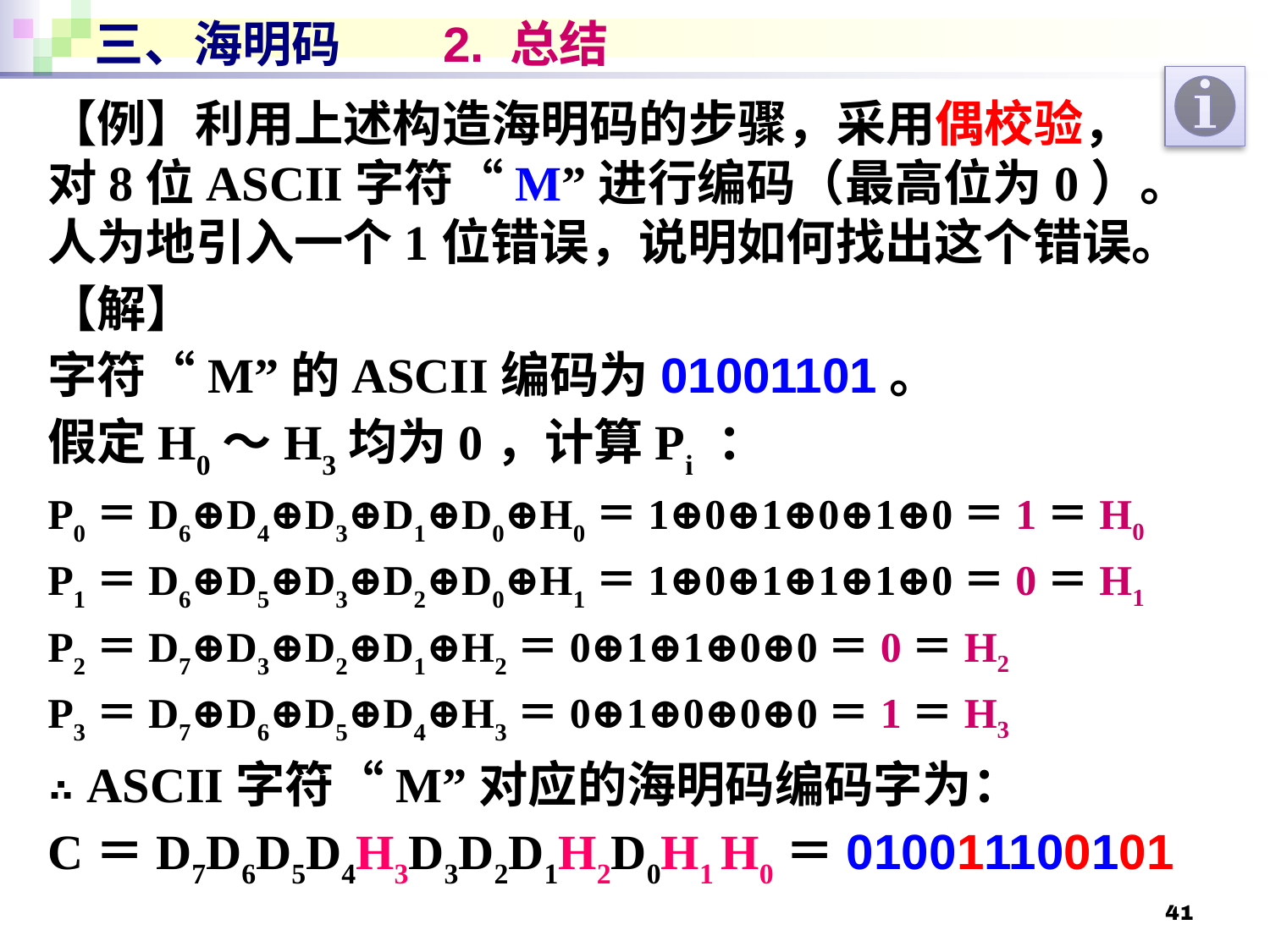

# 三、海明码        2. 总结

【例】利用上述构造海明码的步骤，采用偶校验，
对8位ASCII字符“M”进行编码（最高位为0）。
人为地引入一个1位错误，说明如何找出这个错误。
【解】
字符“M”的ASCII编码为01001101。
假定H0～H3均为0，计算Pi ：
P0＝D6⊕D4⊕D3⊕D1⊕D0⊕H0＝1⊕0⊕1⊕0⊕1⊕0＝1＝H0
P1＝D6⊕D5⊕D3⊕D2⊕D0⊕H1＝1⊕0⊕1⊕1⊕1⊕0＝0＝H1
P2＝D7⊕D3⊕D2⊕D1⊕H2＝0⊕1⊕1⊕0⊕0＝0＝H2
P3＝D7⊕D6⊕D5⊕D4⊕H3＝0⊕1⊕0⊕0⊕0＝1＝H3
∴ ASCII字符“M”对应的海明码编码字为：
C＝D7D6D5D4H3D3D2D1H2D0H1 H0＝010011100101
41